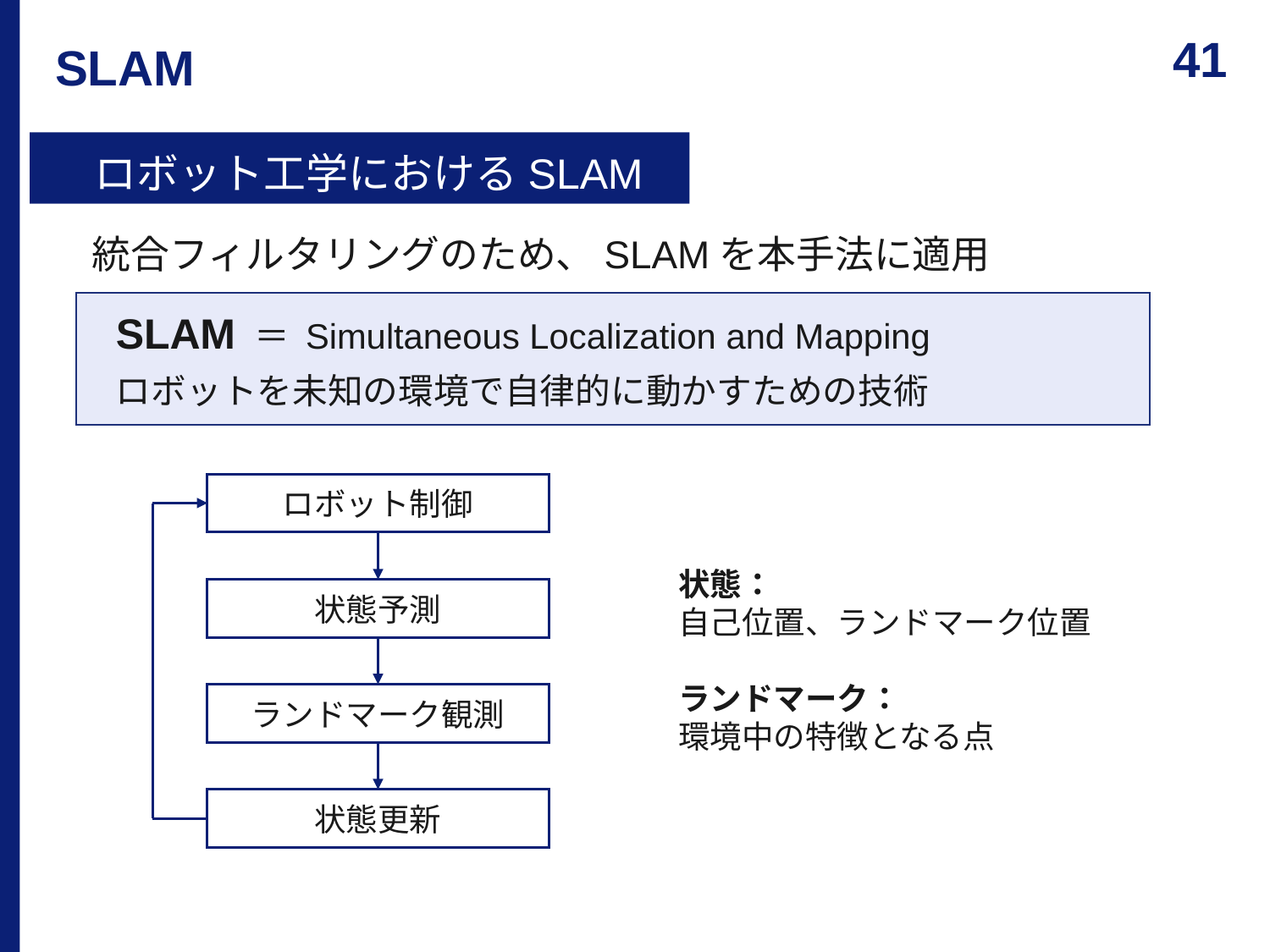

# SLAM
ロボット工学におけるSLAM
統合フィルタリングのため、SLAMを本手法に適用

SLAM ＝ Simultaneous Localization and Mapping
ロボットを未知の環境で自律的に動かすための技術
ロボット制御
状態予測
ランドマーク観測
状態更新
状態：
自己位置、ランドマーク位置

ランドマーク：
環境中の特徴となる点